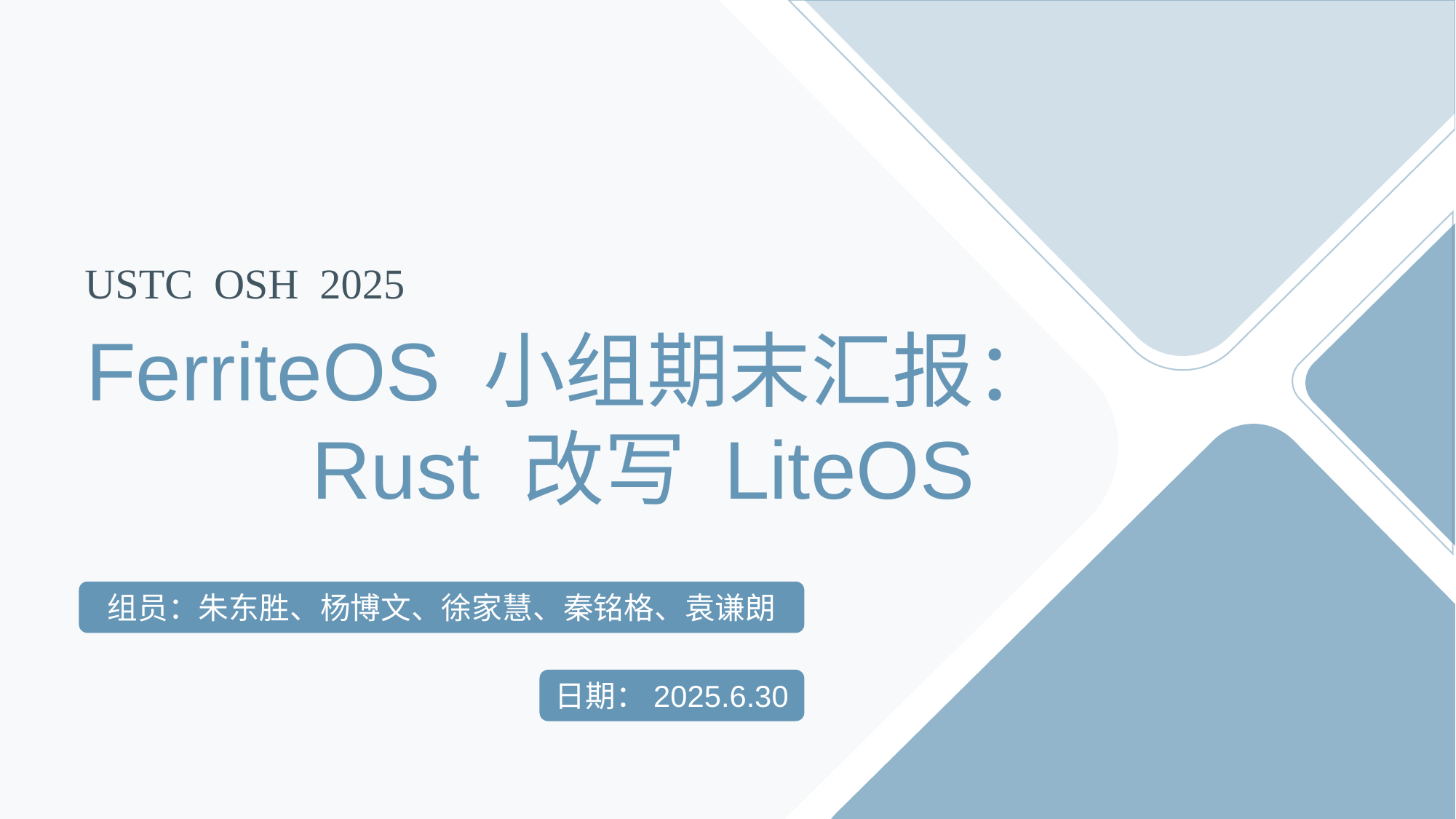

USTC  OSH  2025
FerriteOS 小组期末汇报：
Rust 改写 LiteOS
组员：朱东胜、杨博文、徐家慧、秦铭格、袁谦朗
日期：2025.6.30